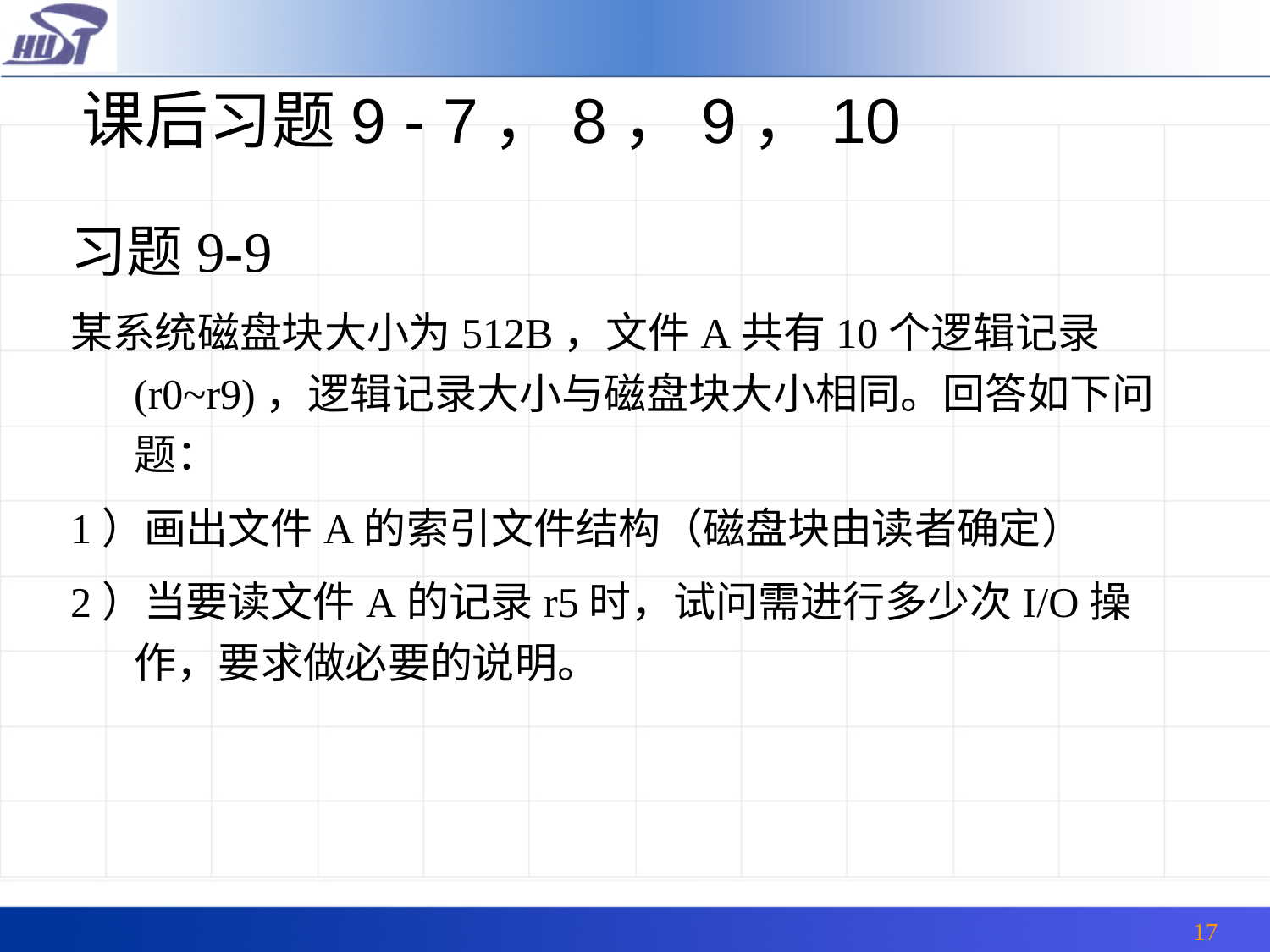

# 课后习题9 - 7，8，9，10
习题9-9
某系统磁盘块大小为512B，文件A共有10个逻辑记录(r0~r9)，逻辑记录大小与磁盘块大小相同。回答如下问题：
1）画出文件A的索引文件结构（磁盘块由读者确定）
2）当要读文件A的记录r5时，试问需进行多少次I/O操作，要求做必要的说明。
17